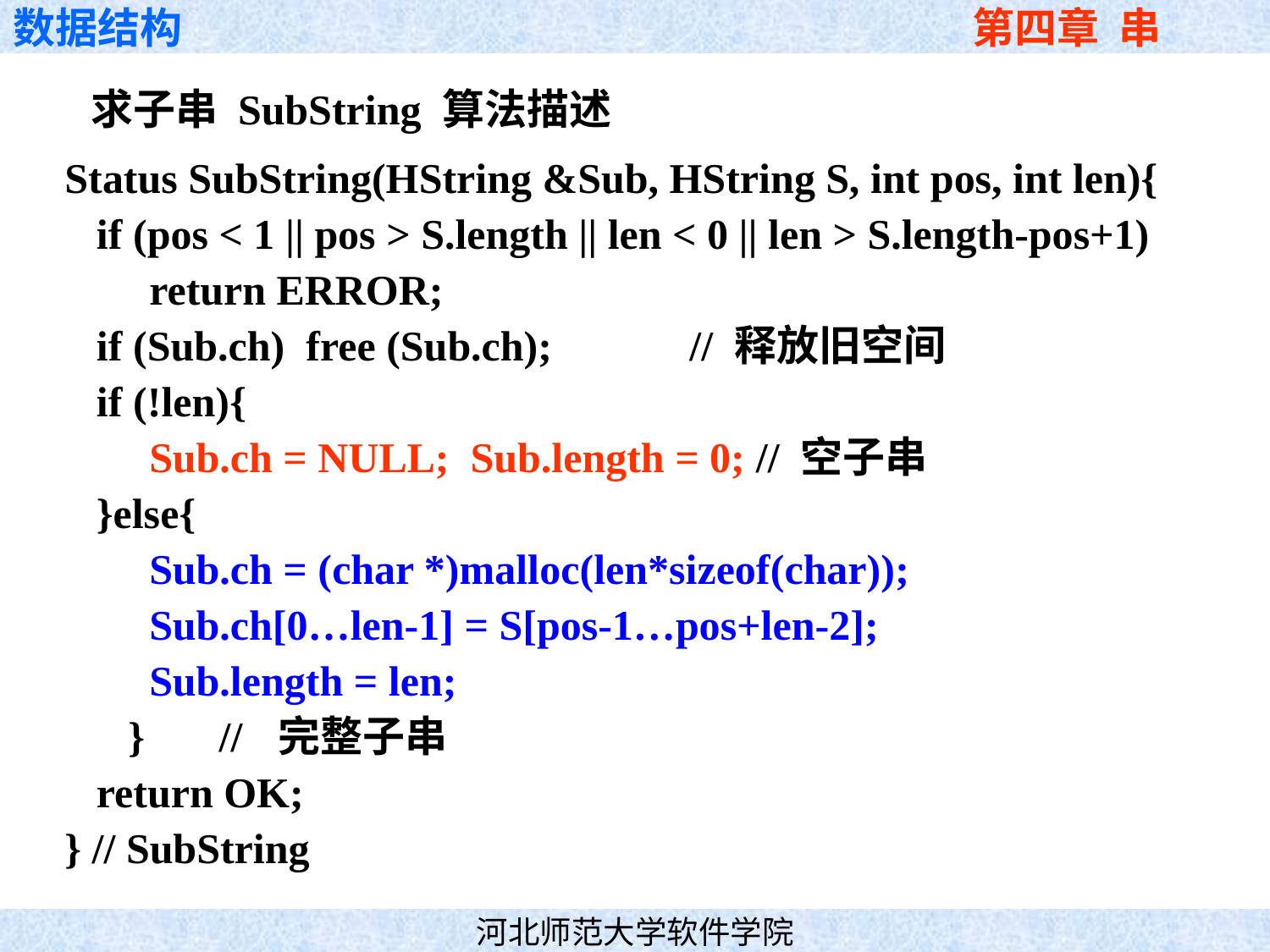

求子串 SubString 算法描述
Status SubString(HString &Sub, HString S, int pos, int len){
   if (pos < 1 || pos > S.length || len < 0 || len > S.length-pos+1)
        return ERROR;
   if (Sub.ch)  free (Sub.ch);             // 释放旧空间
   if (!len){
        Sub.ch = NULL;  Sub.length = 0; // 空子串
   }else{
        Sub.ch = (char *)malloc(len*sizeof(char));
        Sub.ch[0…len-1] = S[pos-1…pos+len-2];
        Sub.length = len;
      }       // 完整子串
   return OK;
} // SubString